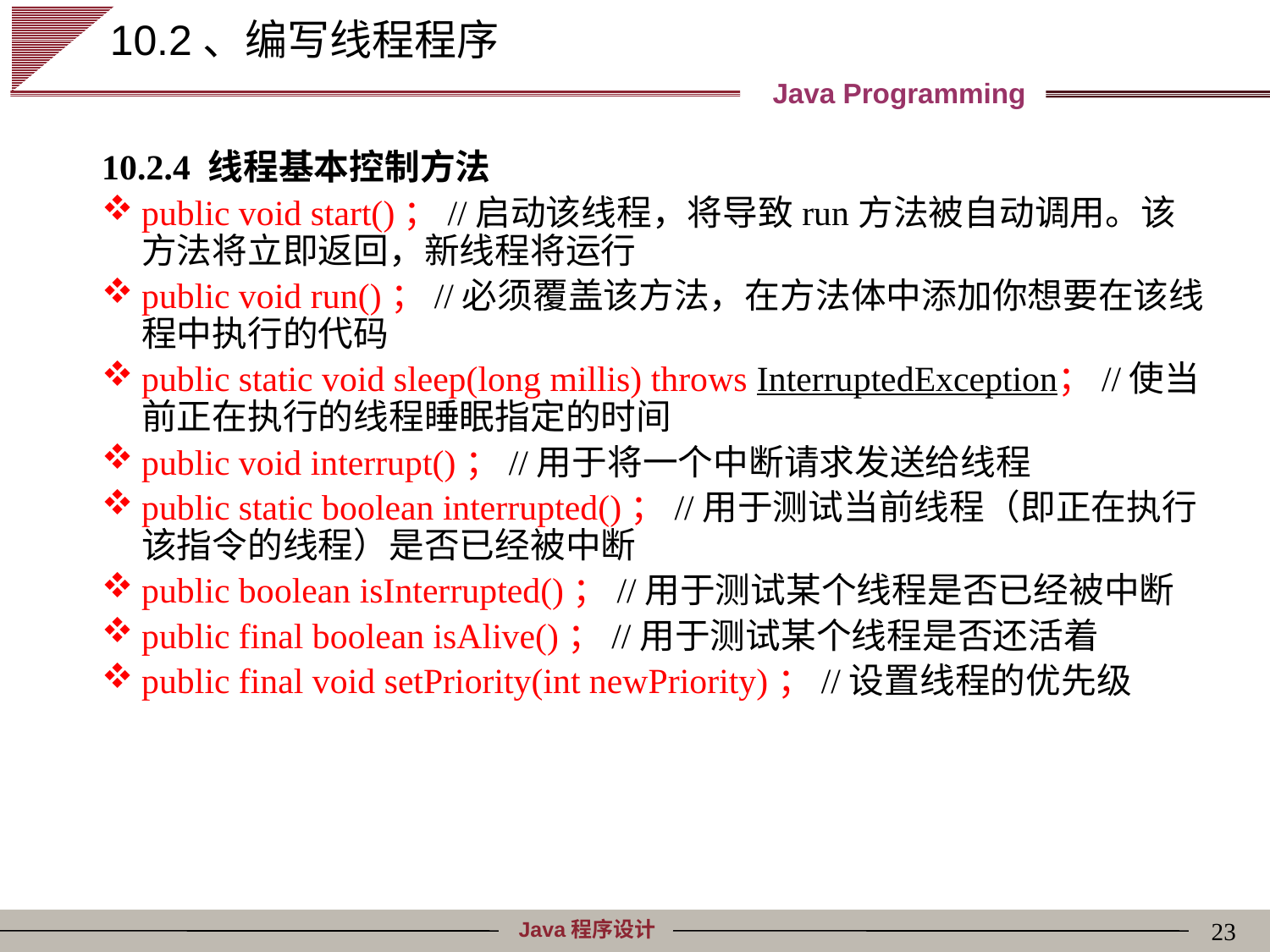

# 10.2、编写线程程序
10.2.4 线程基本控制方法
public void start()；//启动该线程，将导致run方法被自动调用。该方法将立即返回，新线程将运行
public void run()；//必须覆盖该方法，在方法体中添加你想要在该线程中执行的代码
public static void sleep(long millis) throws InterruptedException；//使当前正在执行的线程睡眠指定的时间
public void interrupt()；//用于将一个中断请求发送给线程
public static boolean interrupted()；//用于测试当前线程（即正在执行该指令的线程）是否已经被中断
public boolean isInterrupted()；//用于测试某个线程是否已经被中断
public final boolean isAlive()；//用于测试某个线程是否还活着
public final void setPriority(int newPriority)；//设置线程的优先级